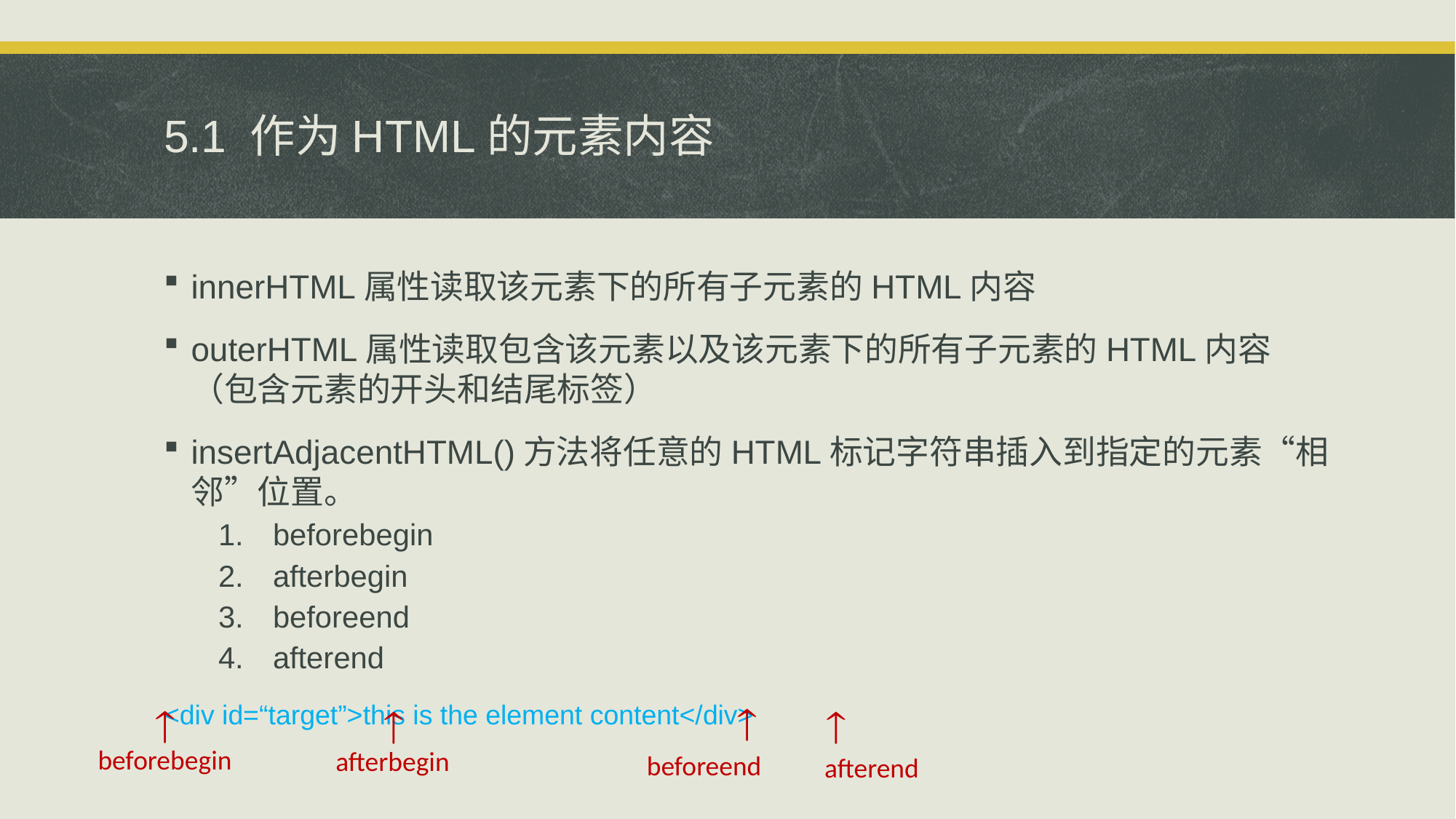

# 5.1 作为HTML的元素内容
innerHTML属性读取该元素下的所有子元素的HTML内容
outerHTML属性读取包含该元素以及该元素下的所有子元素的HTML内容（包含元素的开头和结尾标签）
insertAdjacentHTML()方法将任意的HTML标记字符串插入到指定的元素“相邻”位置。
beforebegin
afterbegin
beforeend
afterend
<div id=“target”>this is the element content</div>
↑
↑
↑
↑
beforebegin
afterbegin
beforeend
afterend